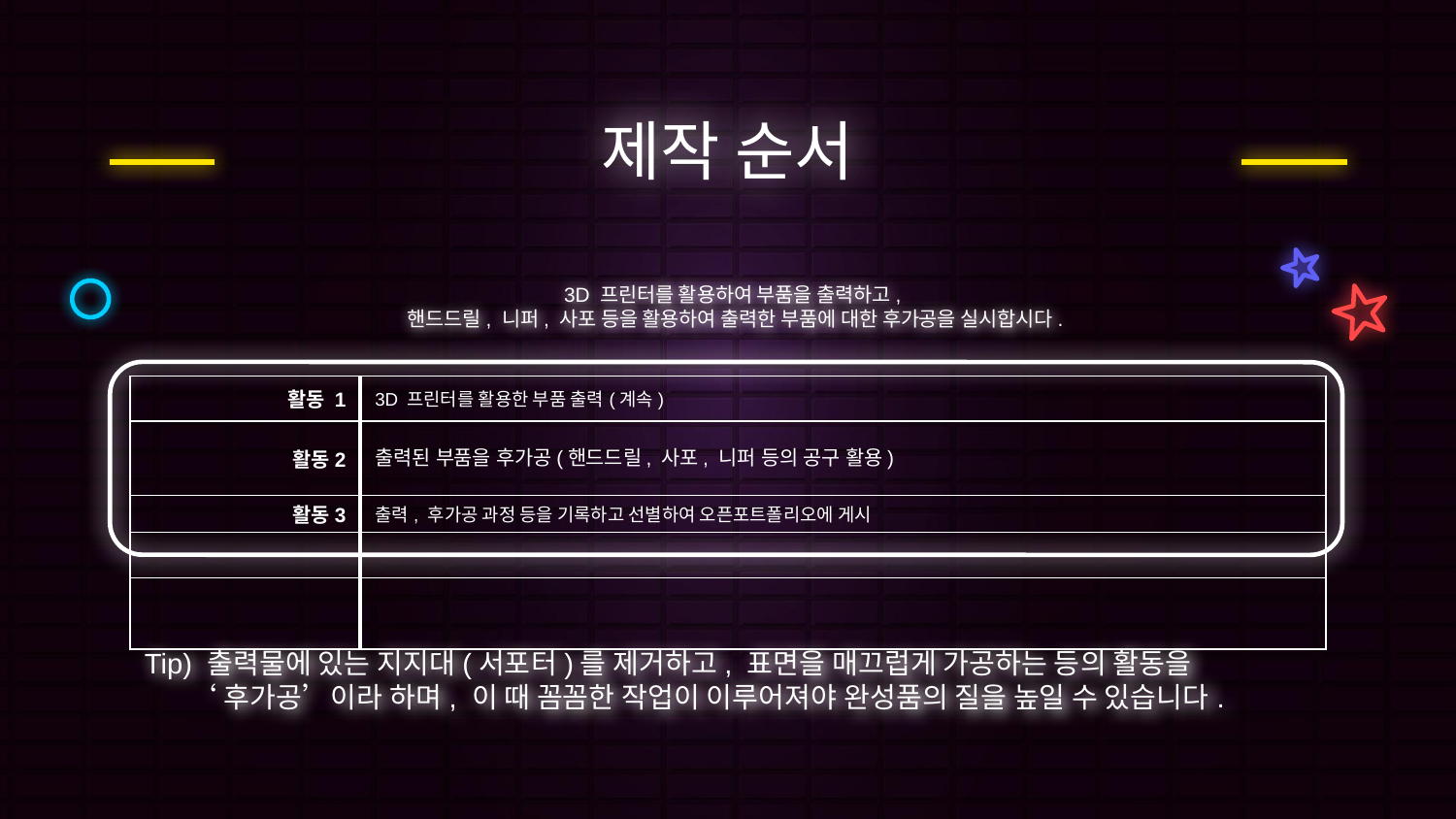

# 제작 순서

3D 프린터를 활용하여 부품을 출력하고,
핸드드릴, 니퍼, 사포 등을 활용하여 출력한 부품에 대한 후가공을 실시합시다.

| 활동 1 | 3D 프린터를 활용한 부품 출력(계속) |
| --- | --- |
| 활동2 | 출력된 부품을 후가공(핸드드릴, 사포, 니퍼 등의 공구 활용) |
| 활동3 | 출력, 후가공 과정 등을 기록하고 선별하여 오픈포트폴리오에 게시 |
|  |  |
|  |  |
Tip) 출력물에 있는 지지대(서포터)를 제거하고, 표면을 매끄럽게 가공하는 등의 활동을
       ‘후가공’이라 하며, 이 때 꼼꼼한 작업이 이루어져야 완성품의 질을 높일 수 있습니다.